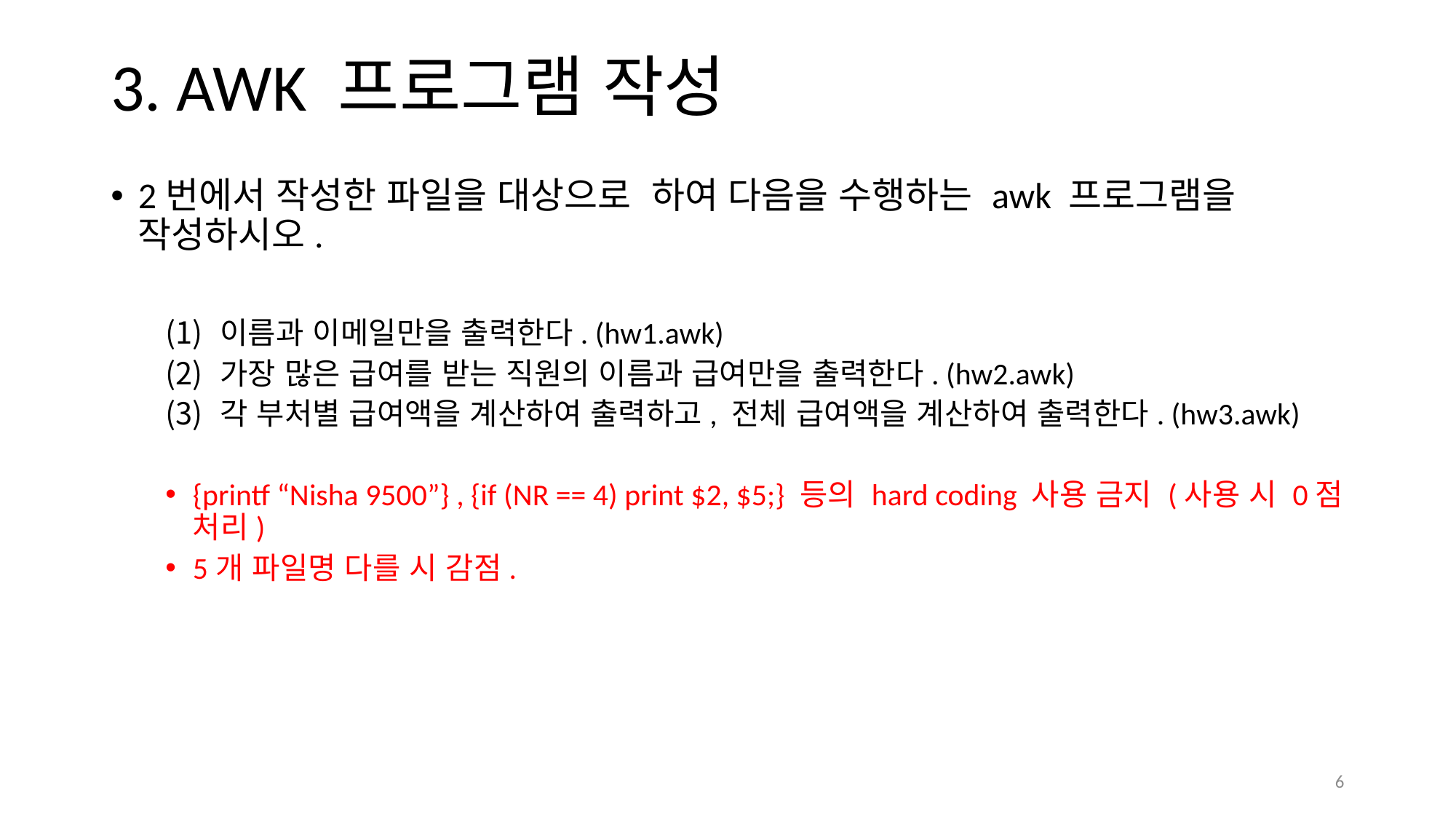

# 3. AWK 프로그램 작성
2번에서 작성한 파일을 대상으로  하여 다음을 수행하는 awk 프로그램을 작성하시오.

이름과 이메일만을 출력한다. (hw1.awk)
가장 많은 급여를 받는 직원의 이름과 급여만을 출력한다. (hw2.awk)
각 부처별 급여액을 계산하여 출력하고, 전체 급여액을 계산하여 출력한다. (hw3.awk)

{printf “Nisha 9500”} , {if (NR == 4) print $2, $5;} 등의 hard coding 사용 금지 (사용 시 0점 처리)
5개 파일명 다를 시 감점.
6